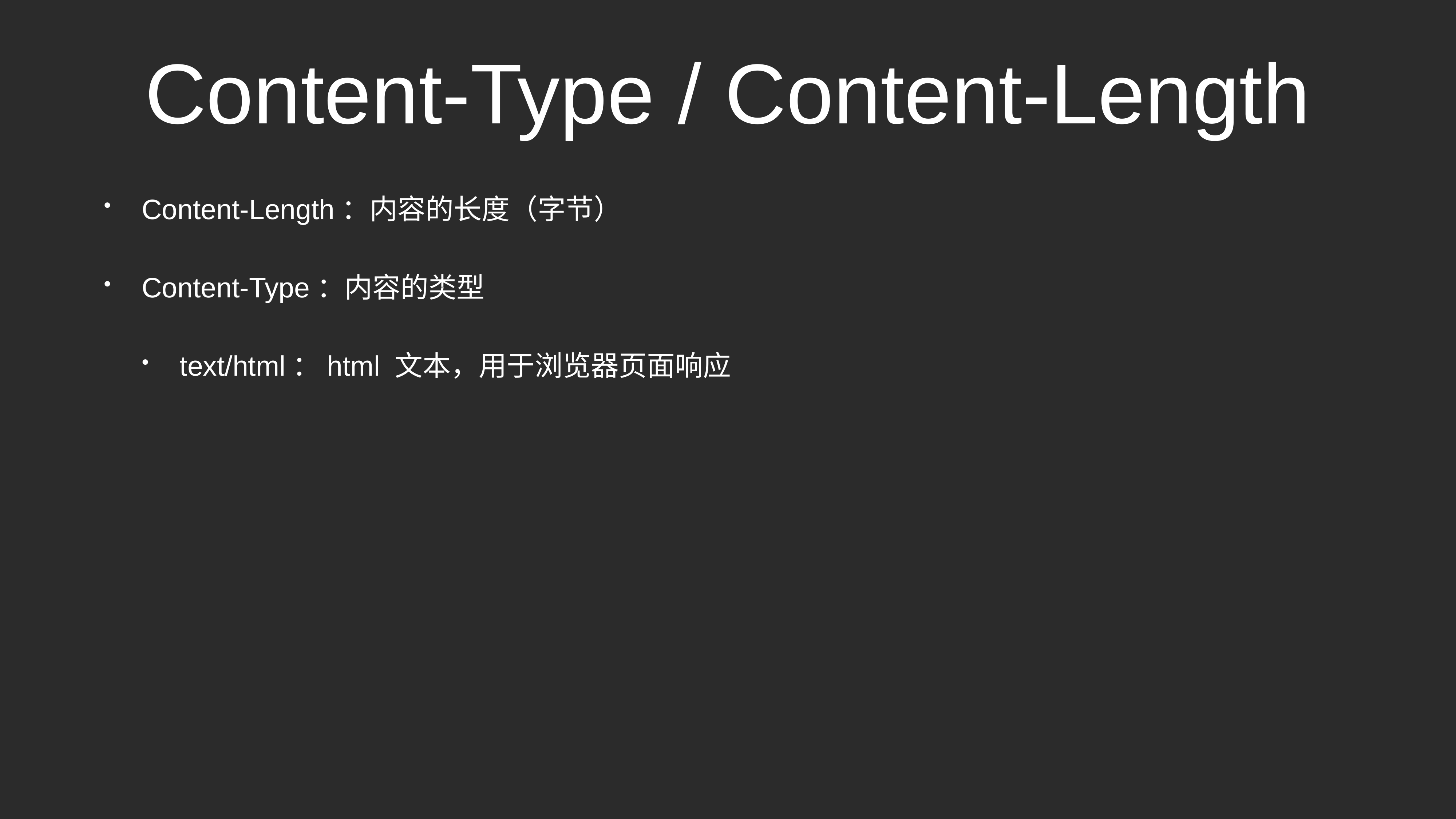

# Content-Type / Content-Length
Content-Length：内容的长度（字节）
Content-Type：内容的类型
text/html：html 文本，用于浏览器页面响应